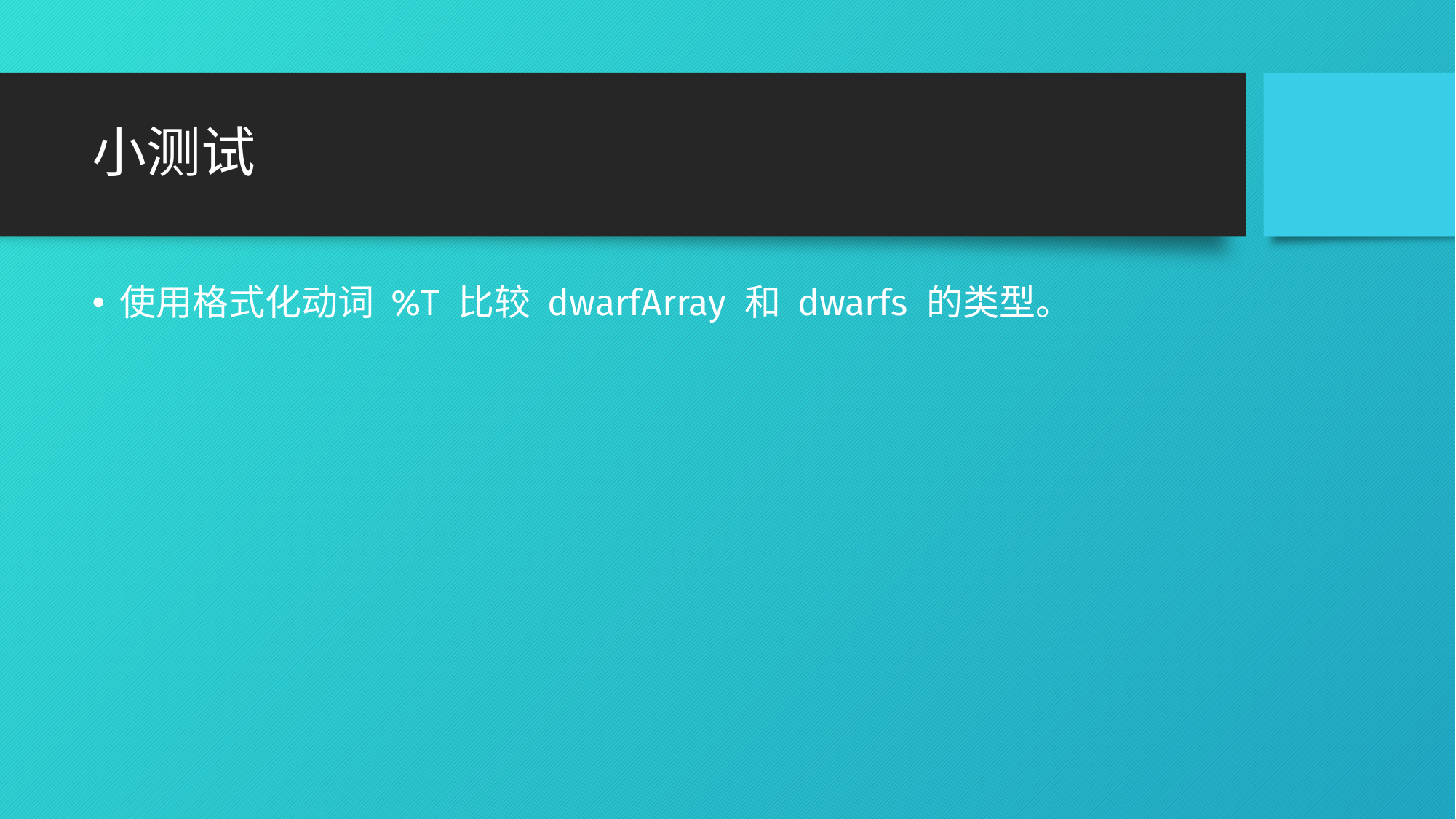

# 小测试
使用格式化动词 %T 比较 dwarfArray 和 dwarfs 的类型。